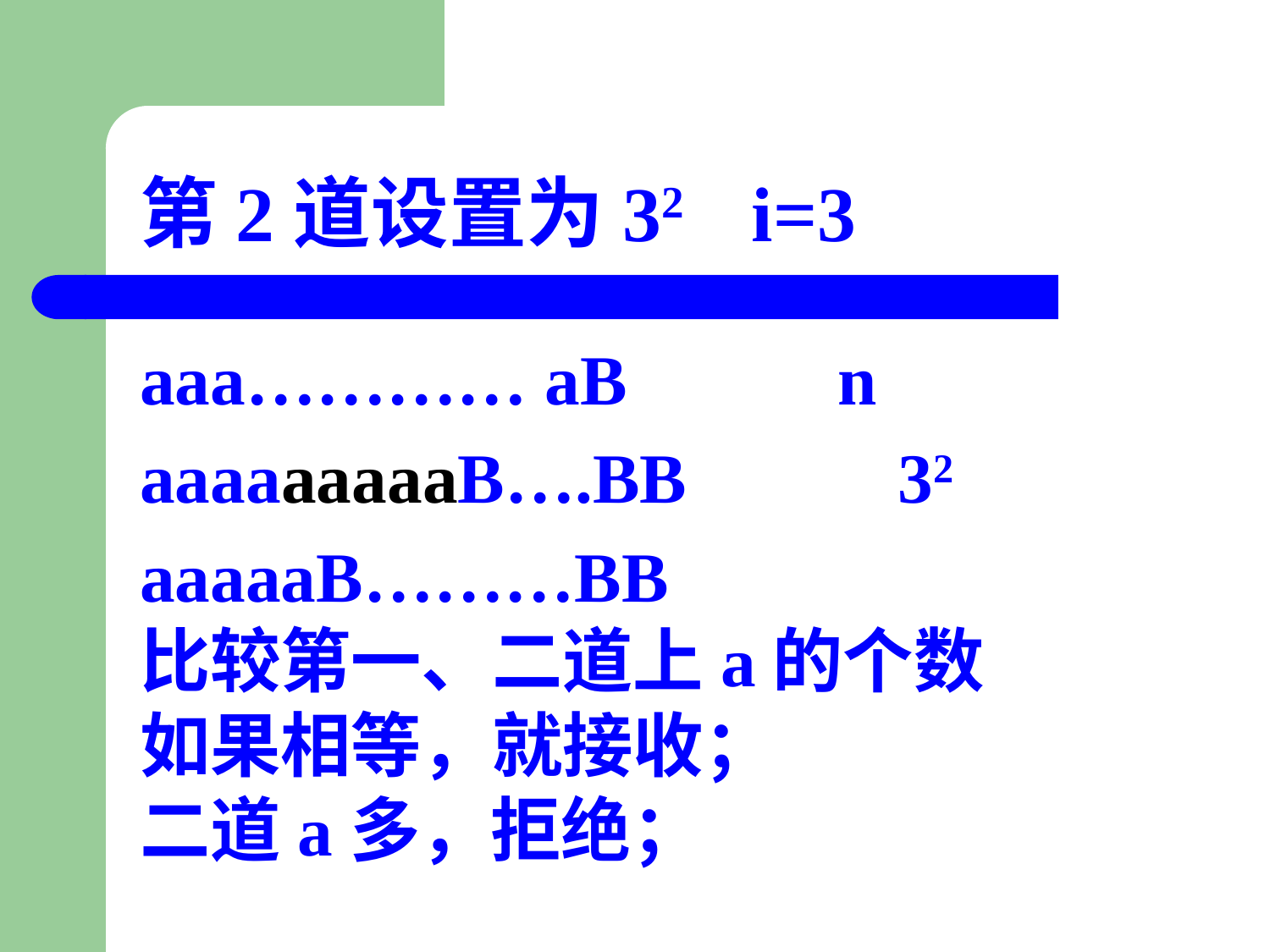

第2道设置为32      i=3
aaa………… aB            n
aaaaaaaaaB….BB            32
aaaaaB………BB
比较第一、二道上a的个数
如果相等，就接收；
二道a多，拒绝；